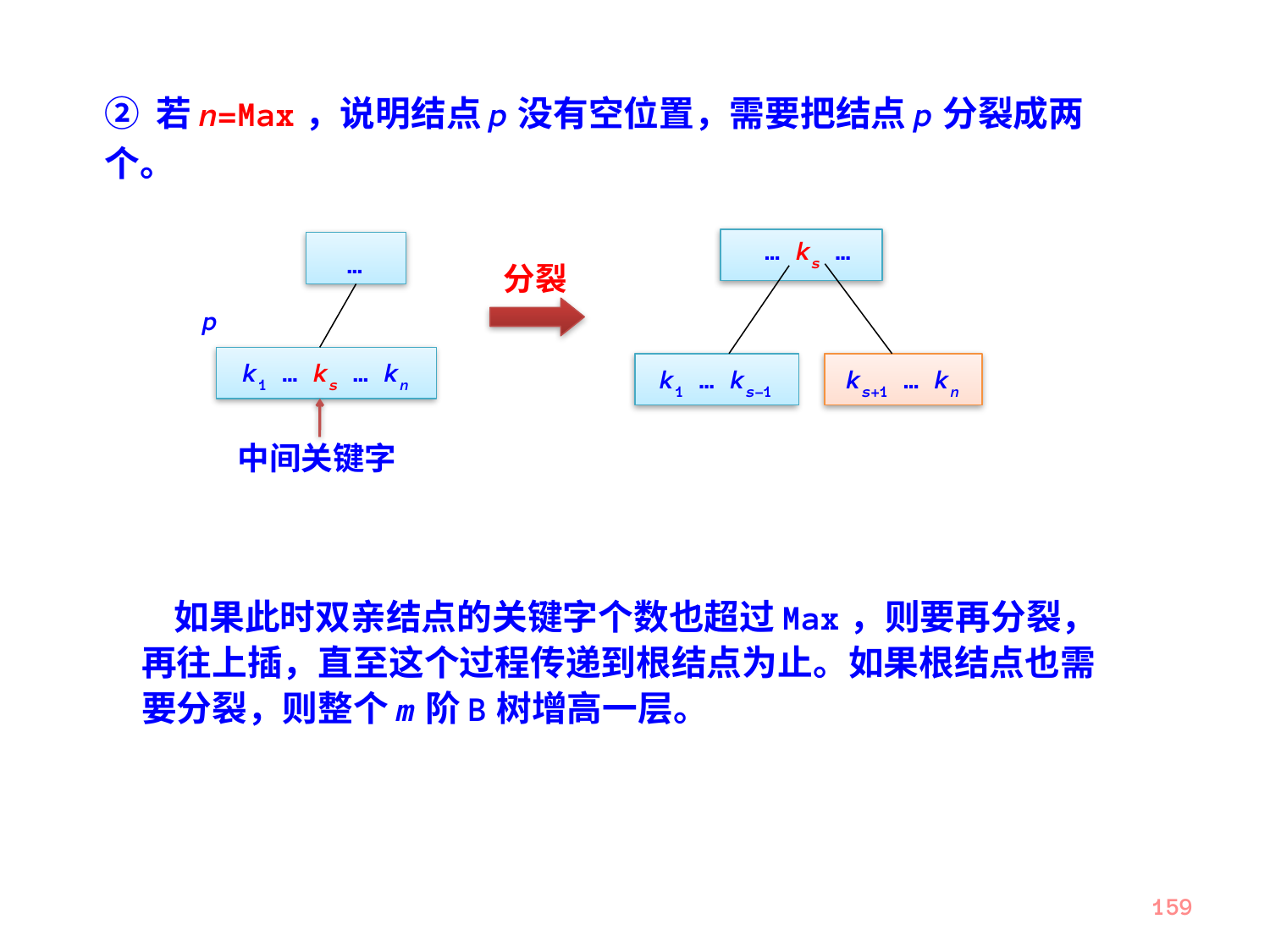

② 若n=Max，说明结点p没有空位置，需要把结点p分裂成两个。
 … ks …
 …
分裂

p
k1 … ks … kn
k1 … ks-1
ks+1 … kn

中间关键字
   如果此时双亲结点的关键字个数也超过Max，则要再分裂，再往上插，直至这个过程传递到根结点为止。如果根结点也需要分裂，则整个m阶B树增高一层。
159